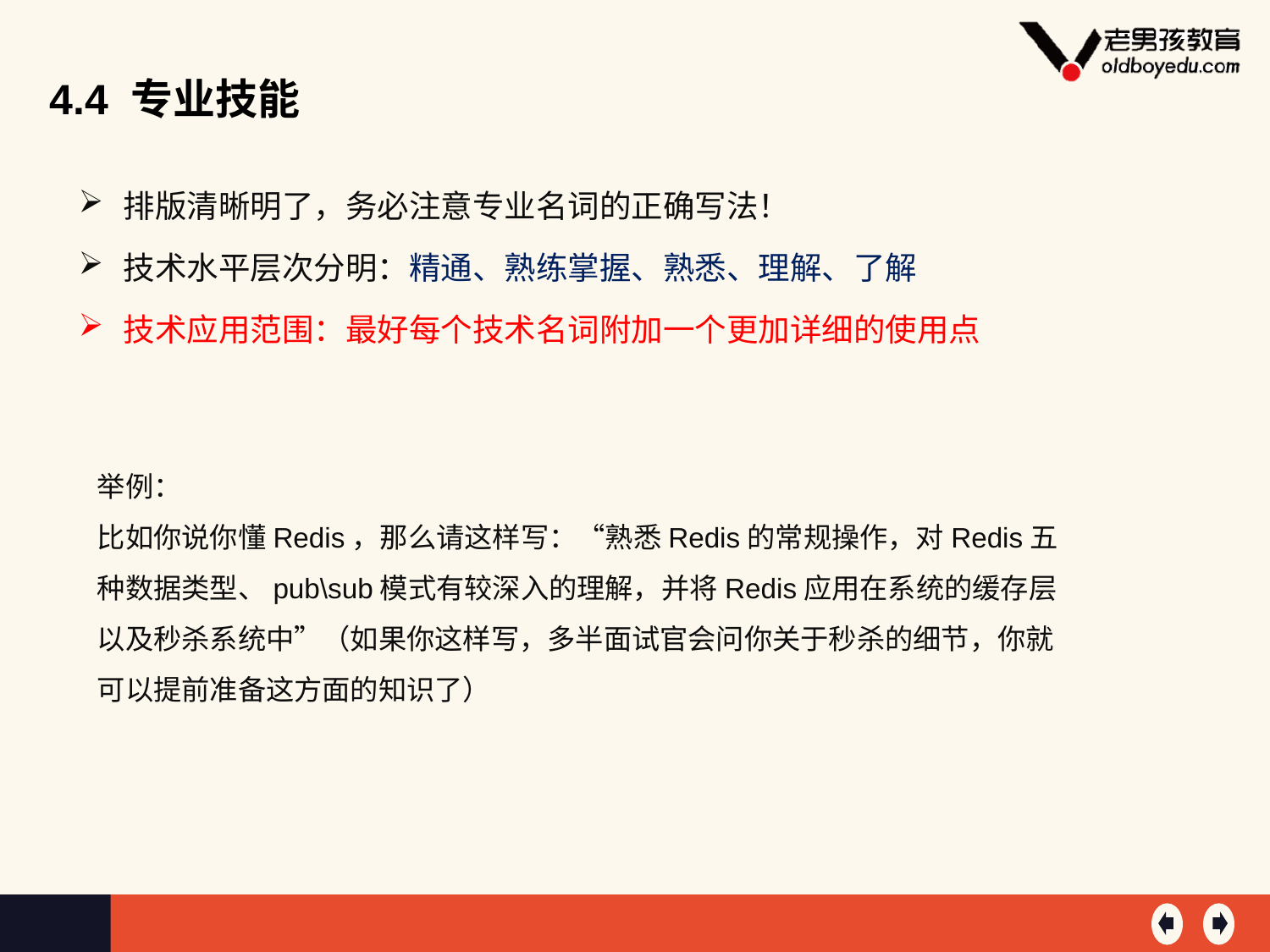

4.4 专业技能
 排版清晰明了，务必注意专业名词的正确写法！
 技术水平层次分明：精通、熟练掌握、熟悉、理解、了解
 技术应用范围：最好每个技术名词附加一个更加详细的使用点
举例：
比如你说你懂Redis，那么请这样写：“熟悉Redis的常规操作，对Redis五种数据类型、pub\sub模式有较深入的理解，并将Redis应用在系统的缓存层以及秒杀系统中”（如果你这样写，多半面试官会问你关于秒杀的细节，你就可以提前准备这方面的知识了）